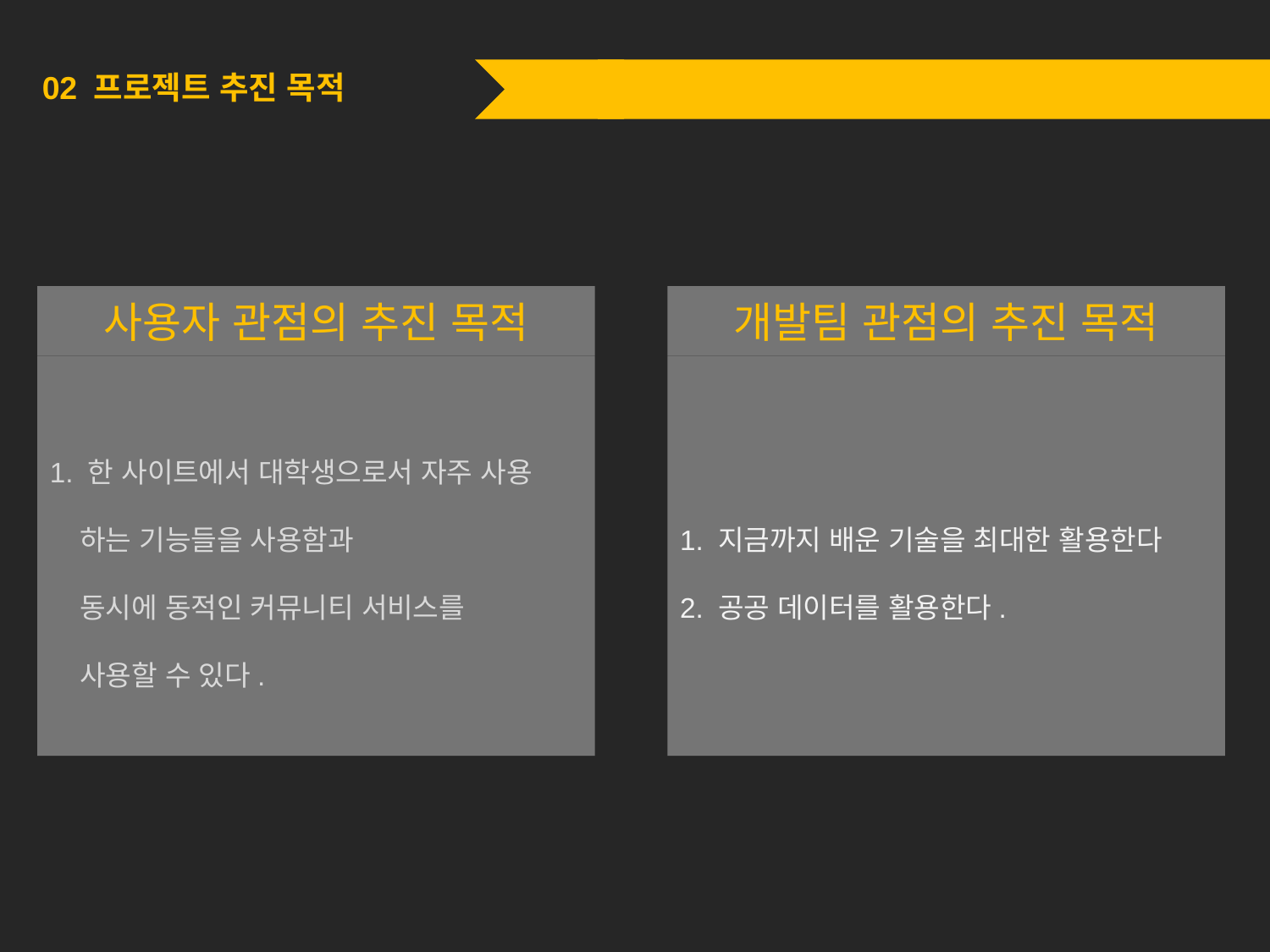

02 프로젝트 추진 목적
사용자 관점의 추진 목적
개발팀 관점의 추진 목적
1. 한 사이트에서 대학생으로서 자주 사용
   하는 기능들을 사용함과
   동시에 동적인 커뮤니티 서비스를
   사용할 수 있다.
1. 지금까지 배운 기술을 최대한 활용한다
2. 공공 데이터를 활용한다.